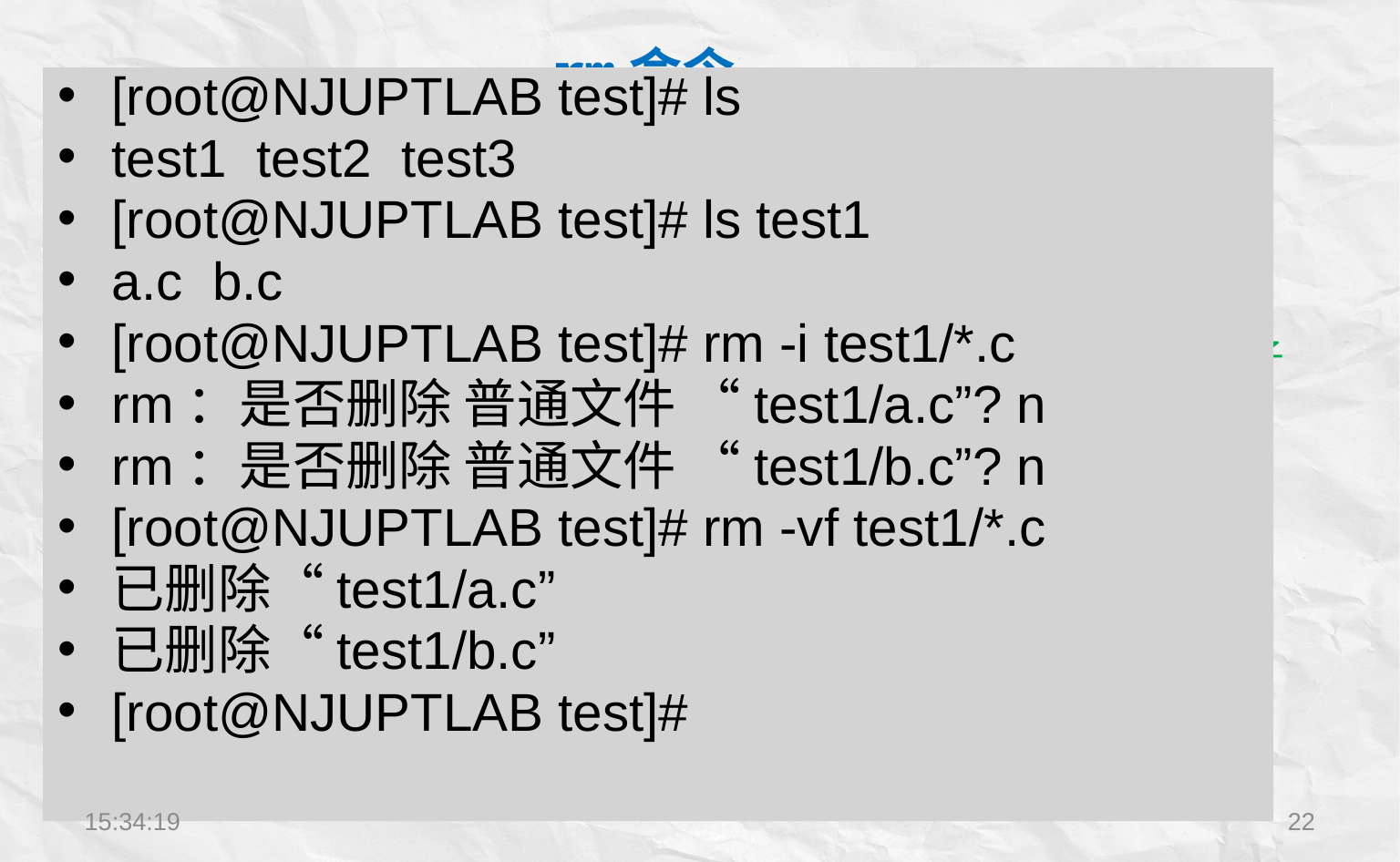

rm命令
[root@NJUPTLAB test]# ls
test1  test2  test3
[root@NJUPTLAB test]# ls test1
a.c  b.c
[root@NJUPTLAB test]# rm -i test1/*.c
rm：是否删除 普通文件 “test1/a.c”? n
rm：是否删除 普通文件 “test1/b.c”? n
[root@NJUPTLAB test]# rm -vf test1/*.c
已删除“test1/a.c”
已删除“test1/b.c”
[root@NJUPTLAB test]#

【功能说明】：删除文件或目录
【命令格式】：rm [参数] [文件或目录]
【常用参数】：rm 命令的常用参数如下：
    -f 强制删除文件或目录。
    -i 删除既有文件或目录之前先询问用户。
    -r 删除目录，如果目录不为空，则递归处理将该目录下的所有文件及子目录一并处理。
     -v 显示指令执行过程。
15:34:19
22